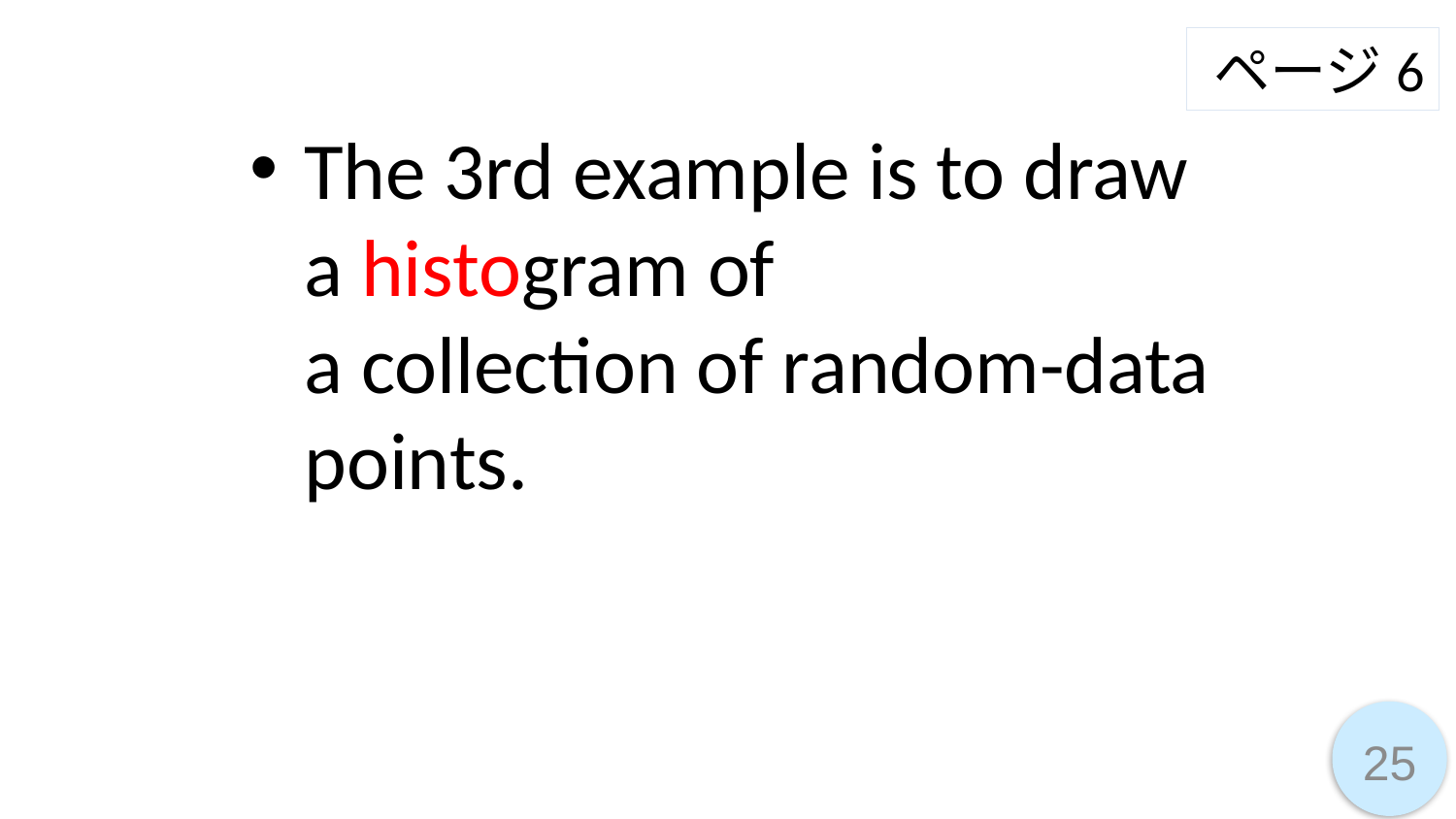

ページ6
The 3rd example is to draw
a histogram of
a collection of random-data points.
25